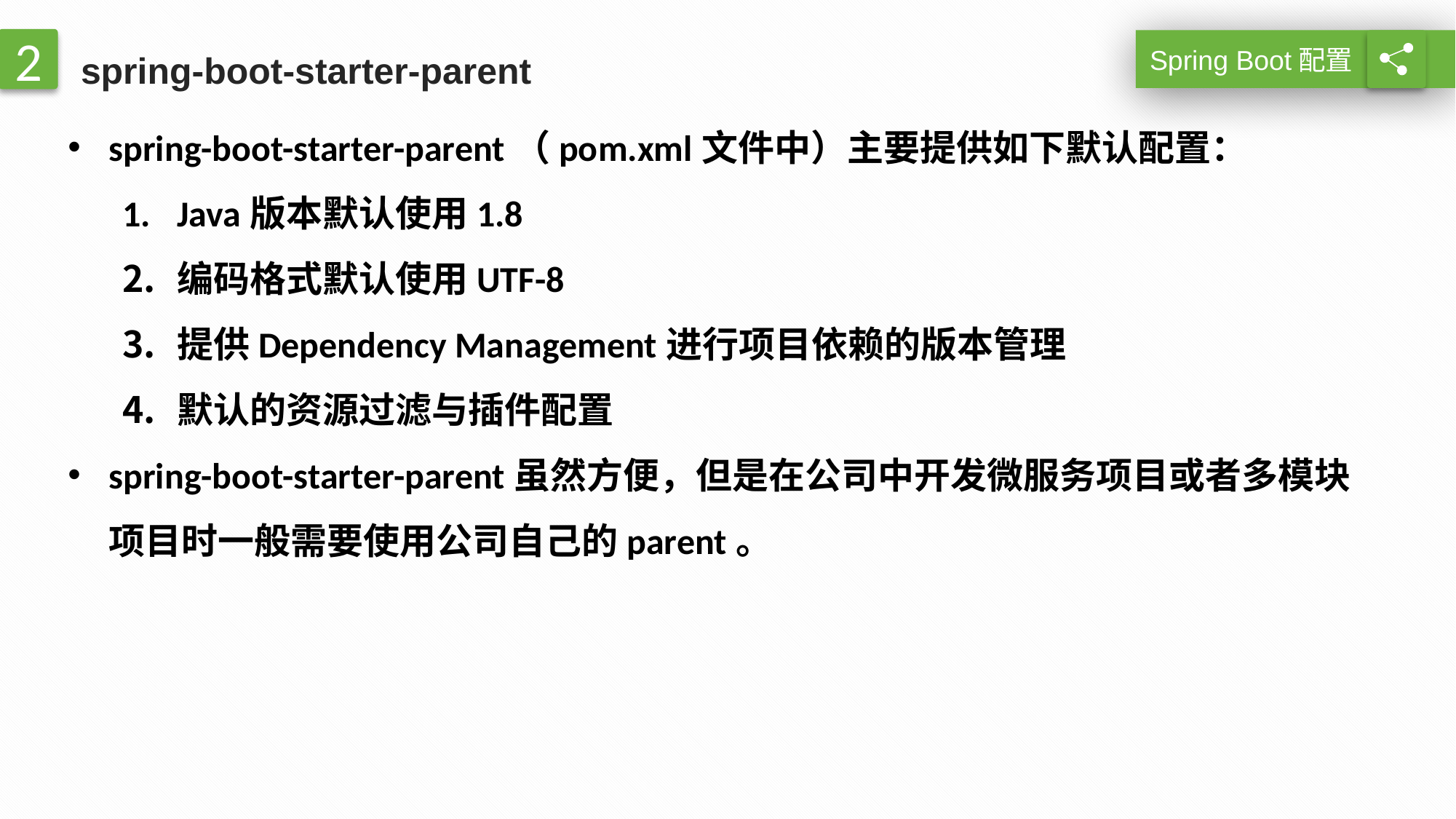

spring-boot-starter-parent
2

Spring Boot配置

spring-boot-starter-parent（pom.xml文件中）主要提供如下默认配置：
Java版本默认使用1.8
编码格式默认使用UTF-8
提供Dependency Management进行项目依赖的版本管理
默认的资源过滤与插件配置
spring-boot-starter-parent虽然方便，但是在公司中开发微服务项目或者多模块项目时一般需要使用公司自己的parent。